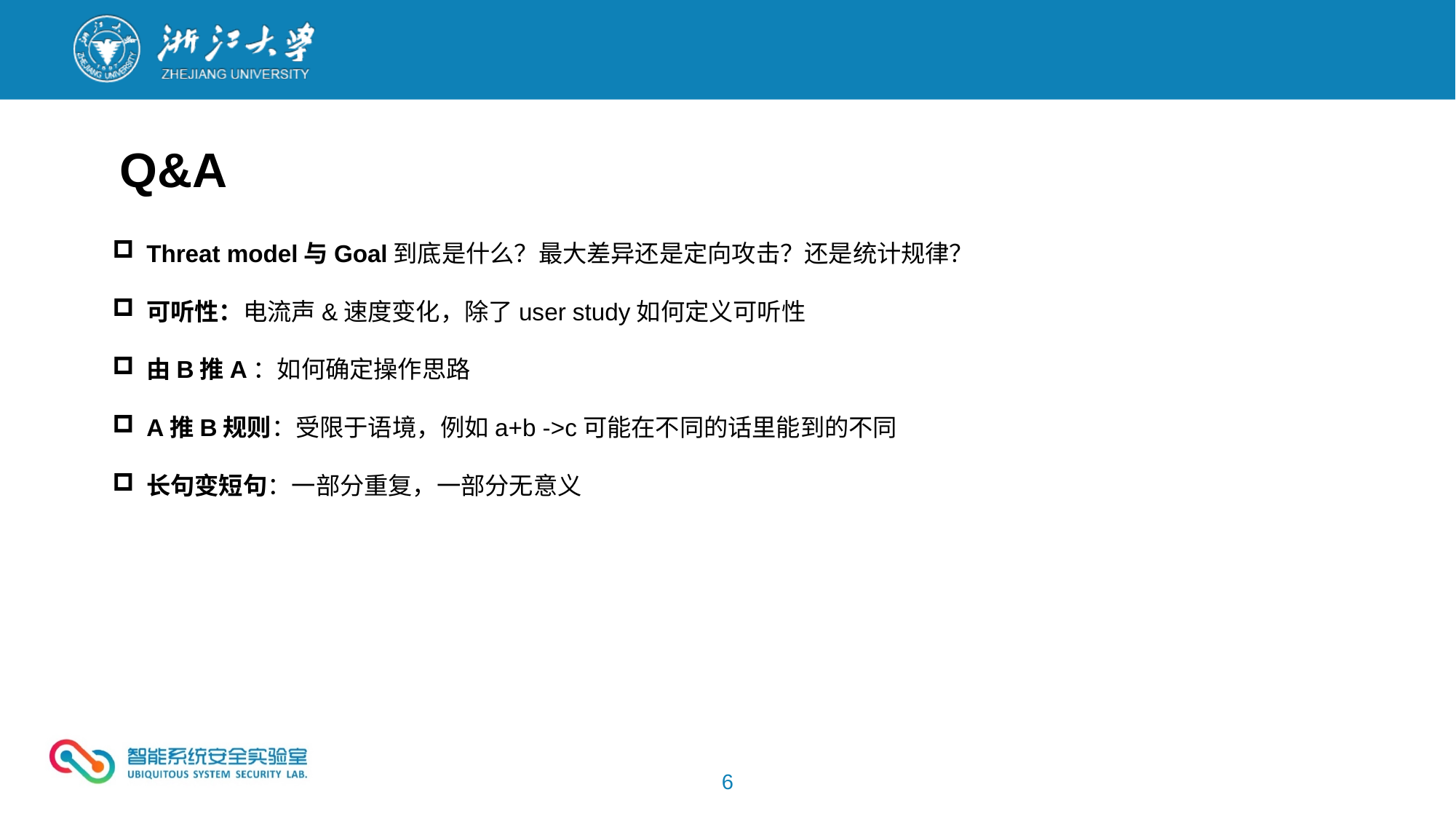

Q&A
Threat model与Goal到底是什么？最大差异还是定向攻击？还是统计规律？
可听性：电流声&速度变化，除了user study如何定义可听性
由B推A：如何确定操作思路
A推B规则：受限于语境，例如a+b ->c可能在不同的话里能到的不同
长句变短句：一部分重复，一部分无意义